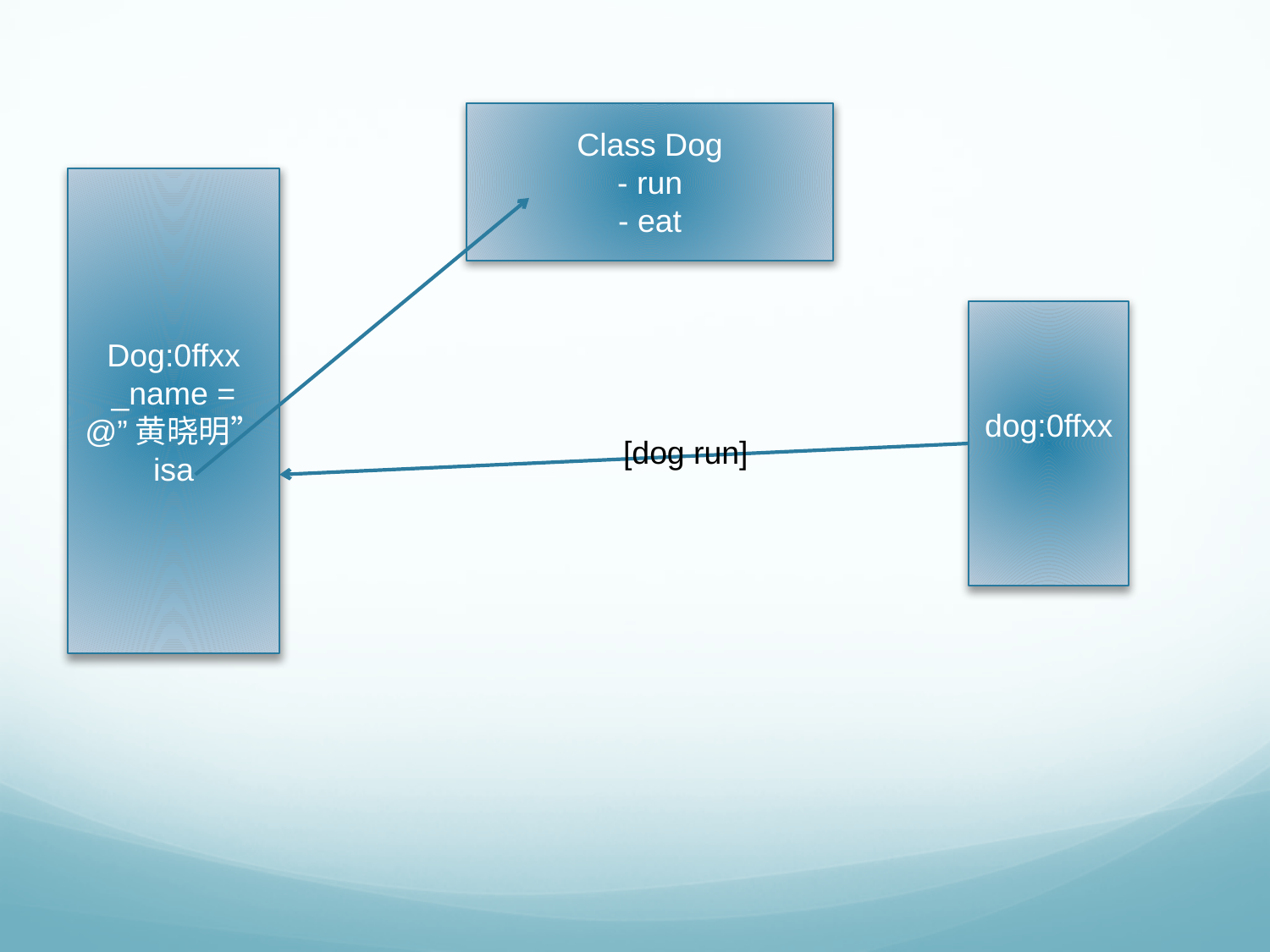

Class Dog
- run
- eat
Dog:0ffxx
_name = @”黄晓明”
isa
dog:0ffxx

[dog run]